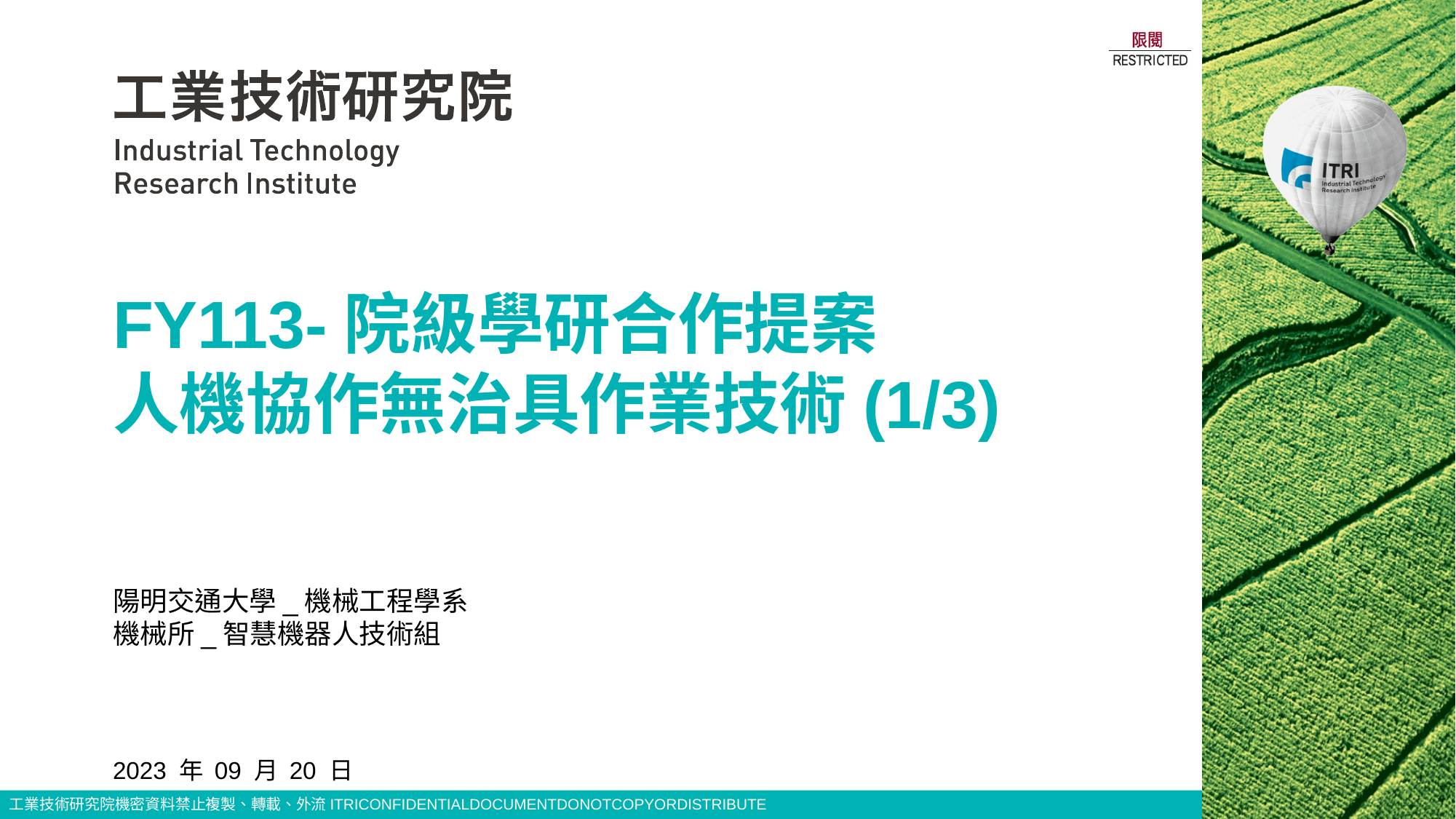

# FY113-院級學研合作提案 人機協作無治具作業技術(1/3)
陽明交通大學_機械工程學系
機械所_智慧機器人技術組
2023 年 09 月 20 日